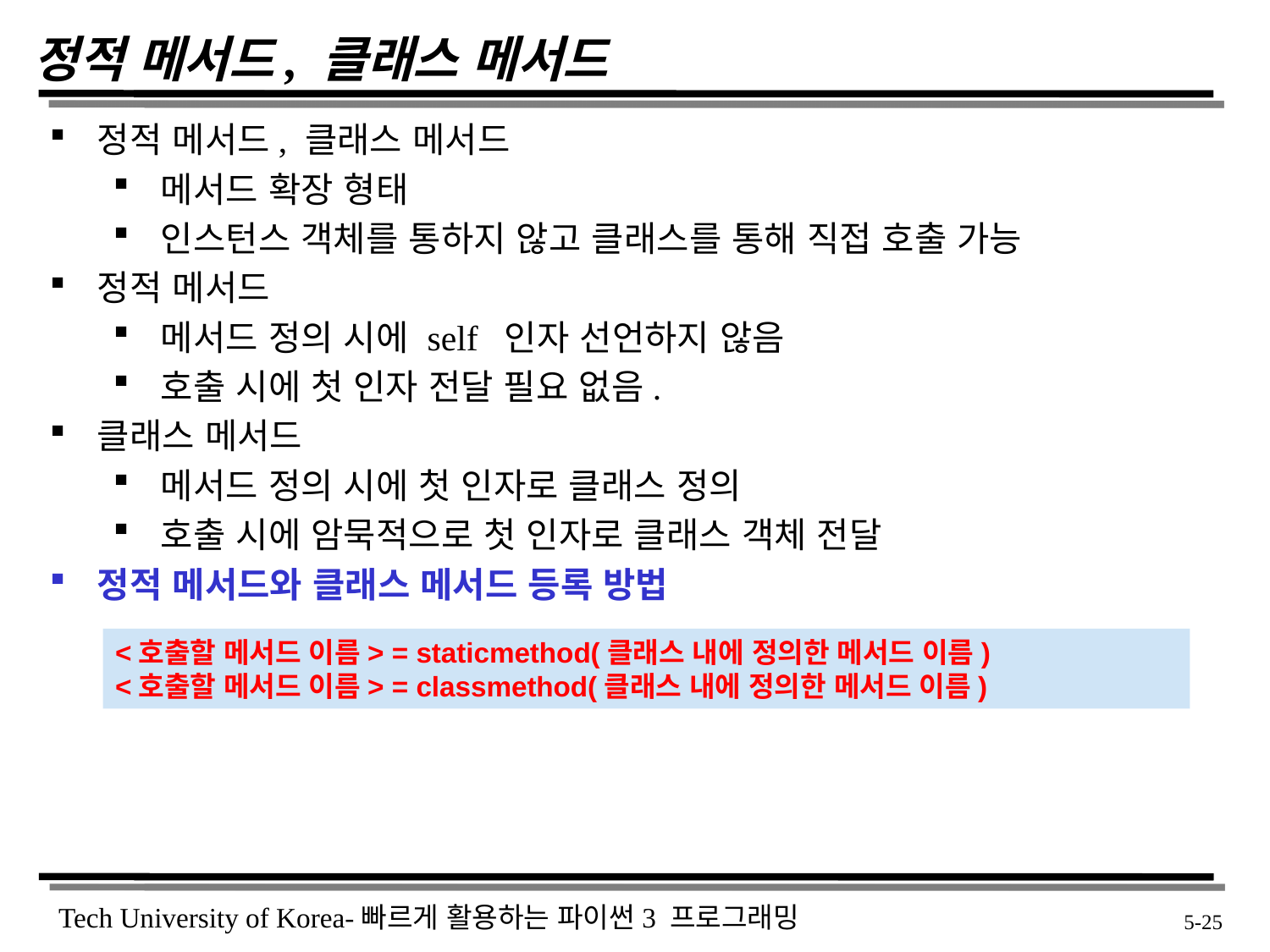

# 정적 메서드, 클래스 메서드
정적 메서드, 클래스 메서드
메서드 확장 형태
인스턴스 객체를 통하지 않고 클래스를 통해 직접 호출 가능
정적 메서드
메서드 정의 시에 self  인자 선언하지 않음
호출 시에 첫 인자 전달 필요 없음.
클래스 메서드
메서드 정의 시에 첫 인자로 클래스 정의
호출 시에 암묵적으로 첫 인자로 클래스 객체 전달
정적 메서드와 클래스 메서드 등록 방법

<호출할 메서드 이름> = staticmethod(클래스 내에 정의한 메서드 이름)
<호출할 메서드 이름> = classmethod(클래스 내에 정의한 메서드 이름)
 5-25